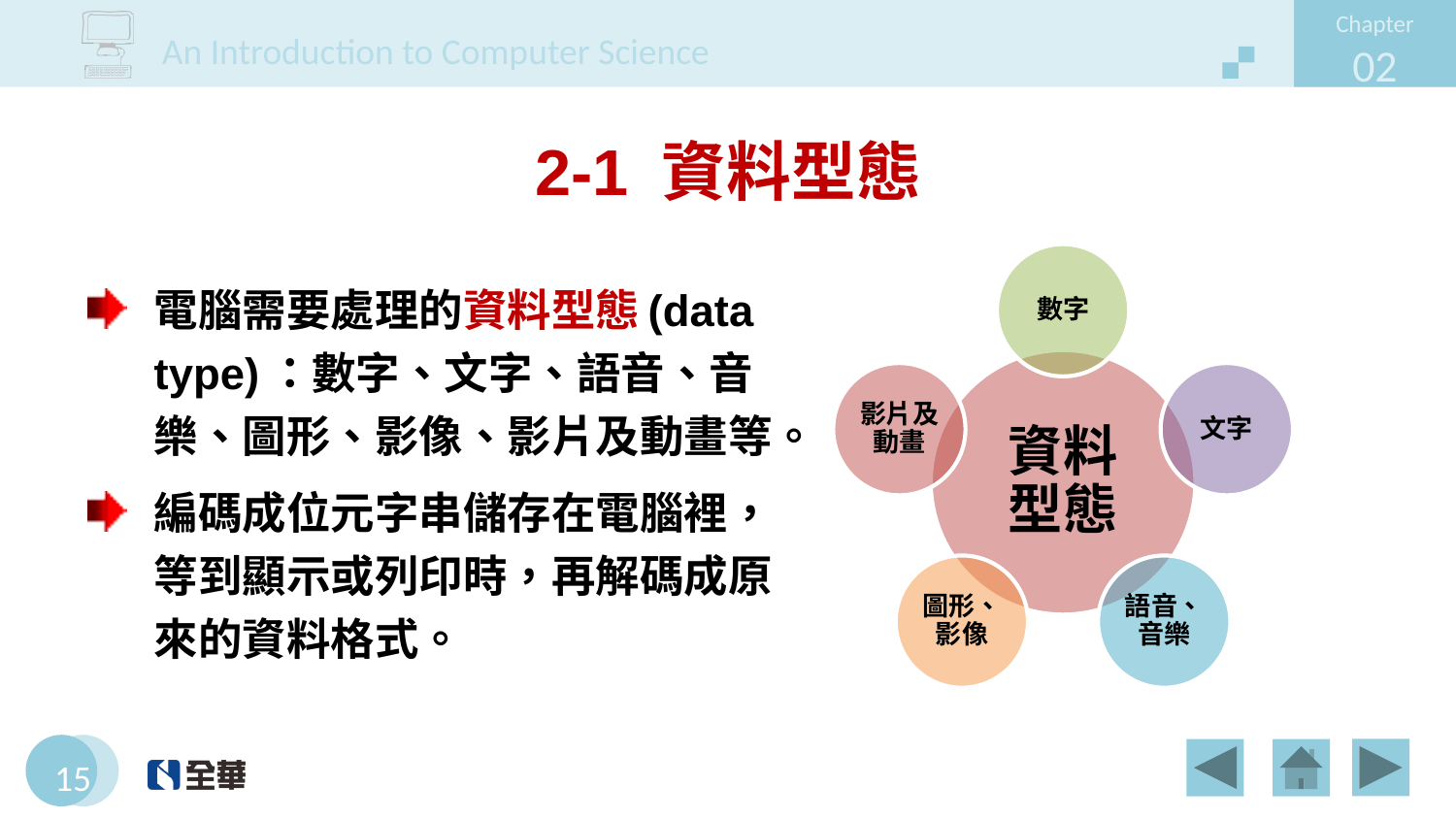

# 2-1 資料型態
資料
型態
數字
文字
語音、音樂
圖形、影像
影片及動畫
電腦需要處理的資料型態(data type)：數字、文字、語音、音樂、圖形、影像、影片及動畫等。
編碼成位元字串儲存在電腦裡，等到顯示或列印時，再解碼成原來的資料格式。